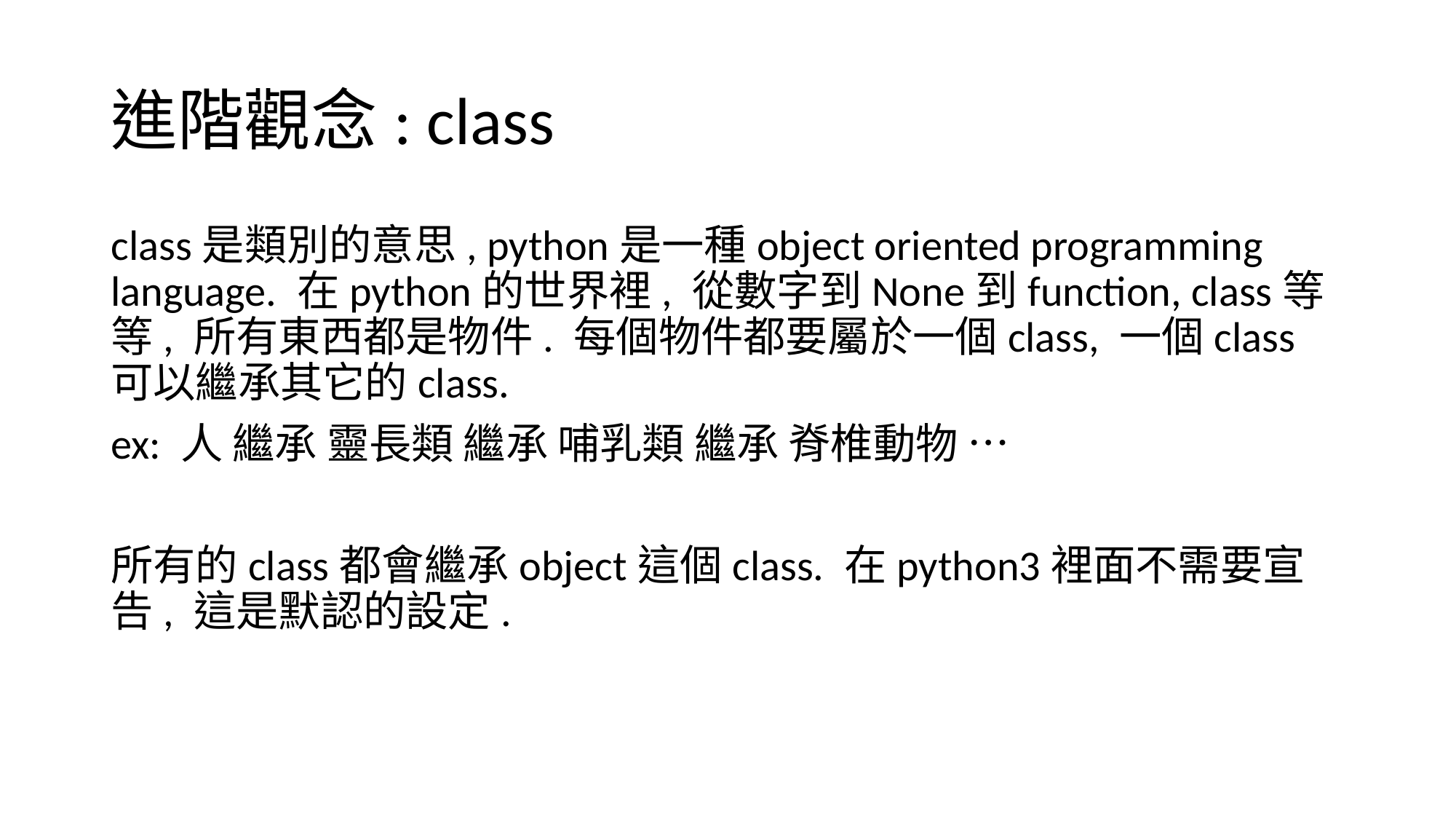

# 進階觀念: class
class是類別的意思, python是一種object oriented programming language. 在python的世界裡, 從數字到None到function, class等等, 所有東西都是物件. 每個物件都要屬於一個class, 一個class可以繼承其它的class.
ex: 人 繼承 靈長類 繼承 哺乳類 繼承 脊椎動物 …

所有的class都會繼承object這個class. 在python3裡面不需要宣告, 這是默認的設定.